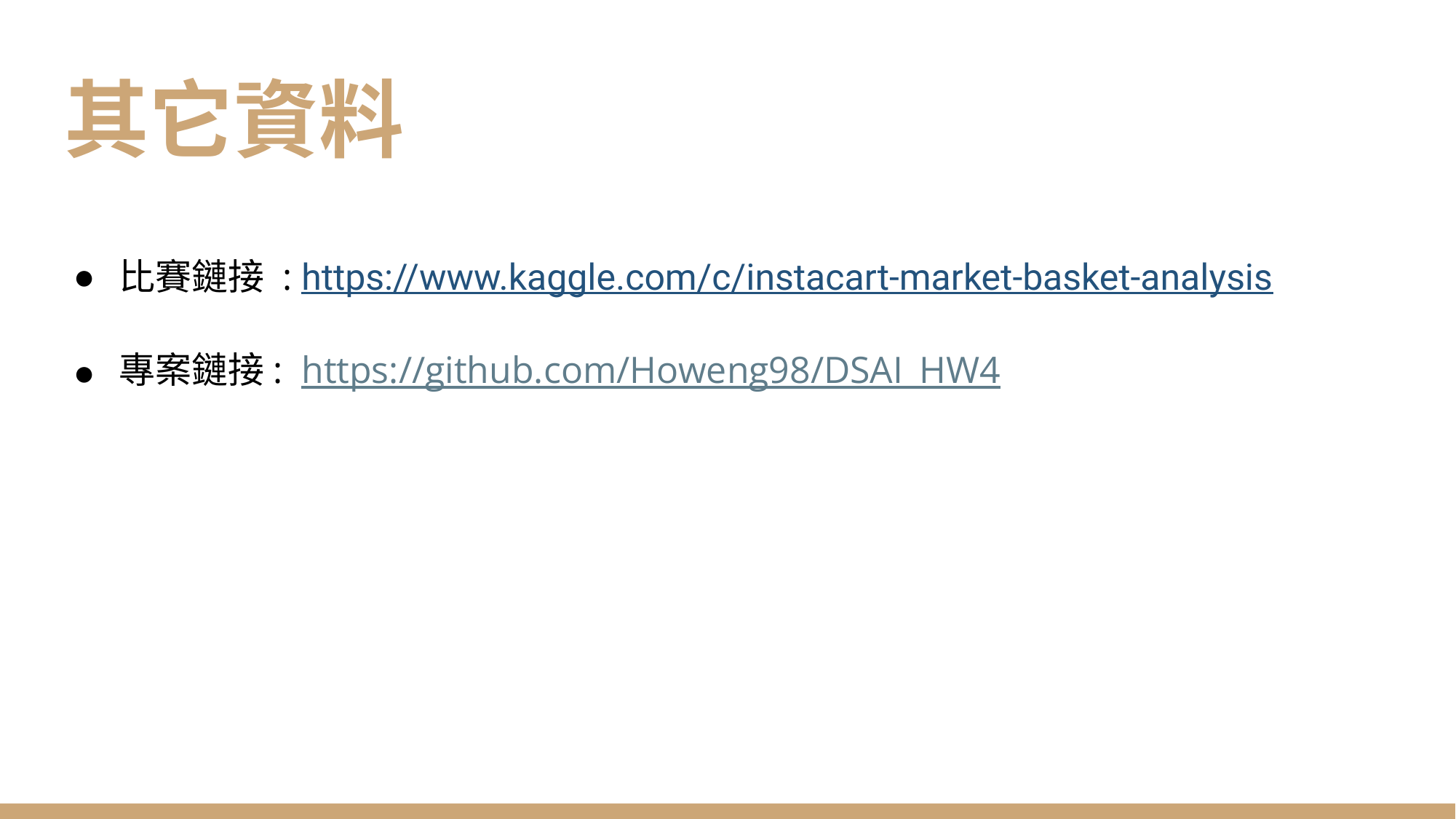

# 其它資料
比賽鏈接 : https://www.kaggle.com/c/instacart-market-basket-analysis
專案鏈接:  https://github.com/Howeng98/DSAI_HW4